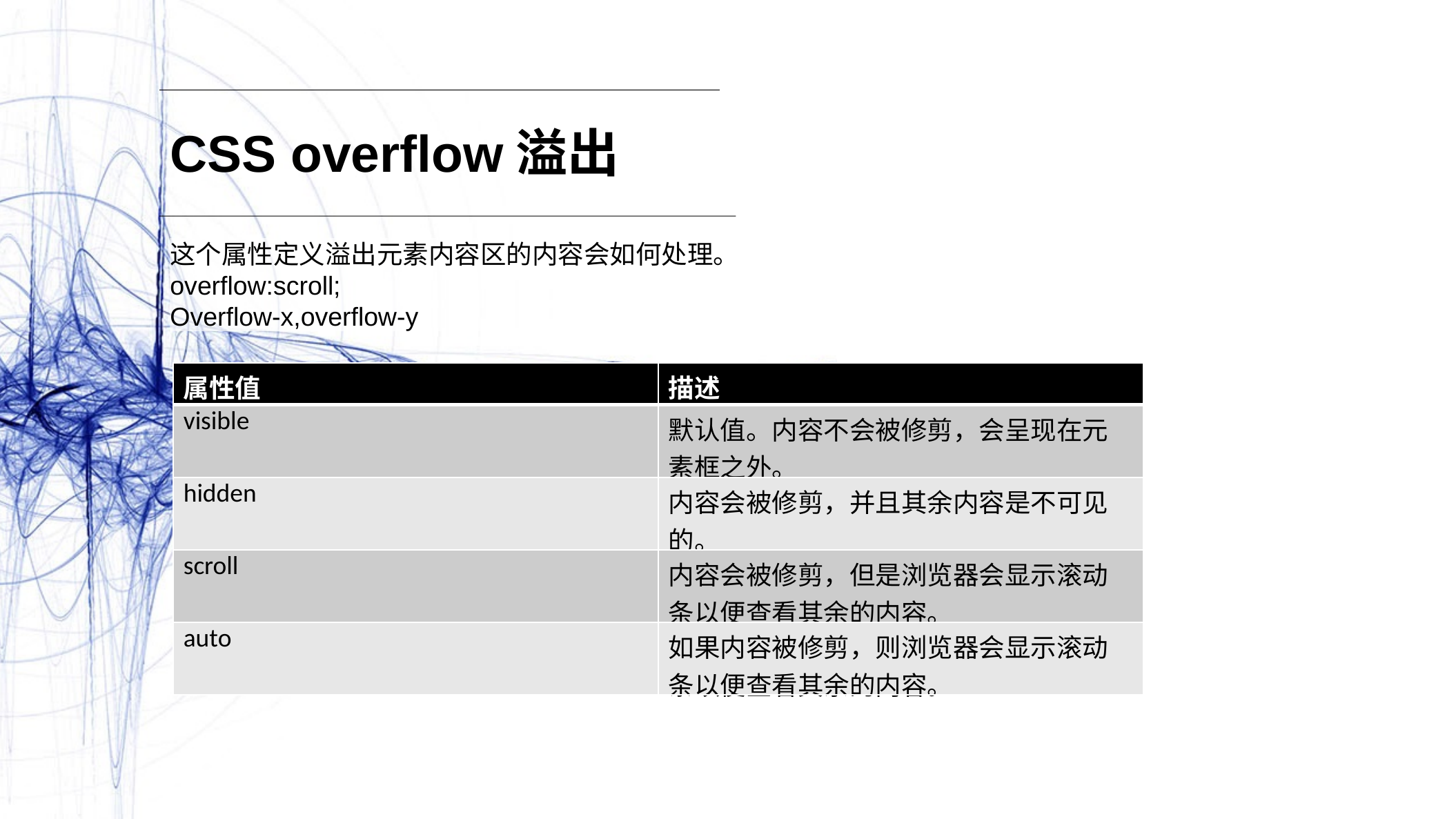

CSS overflow溢出

这个属性定义溢出元素内容区的内容会如何处理。
overflow:scroll;
Overflow-x,overflow-y
| 属性值 | 描述 |
| --- | --- |
| visible | 默认值。内容不会被修剪，会呈现在元素框之外。 |
| hidden | 内容会被修剪，并且其余内容是不可见的。 |
| scroll | 内容会被修剪，但是浏览器会显示滚动条以便查看其余的内容。 |
| auto | 如果内容被修剪，则浏览器会显示滚动条以便查看其余的内容。 |